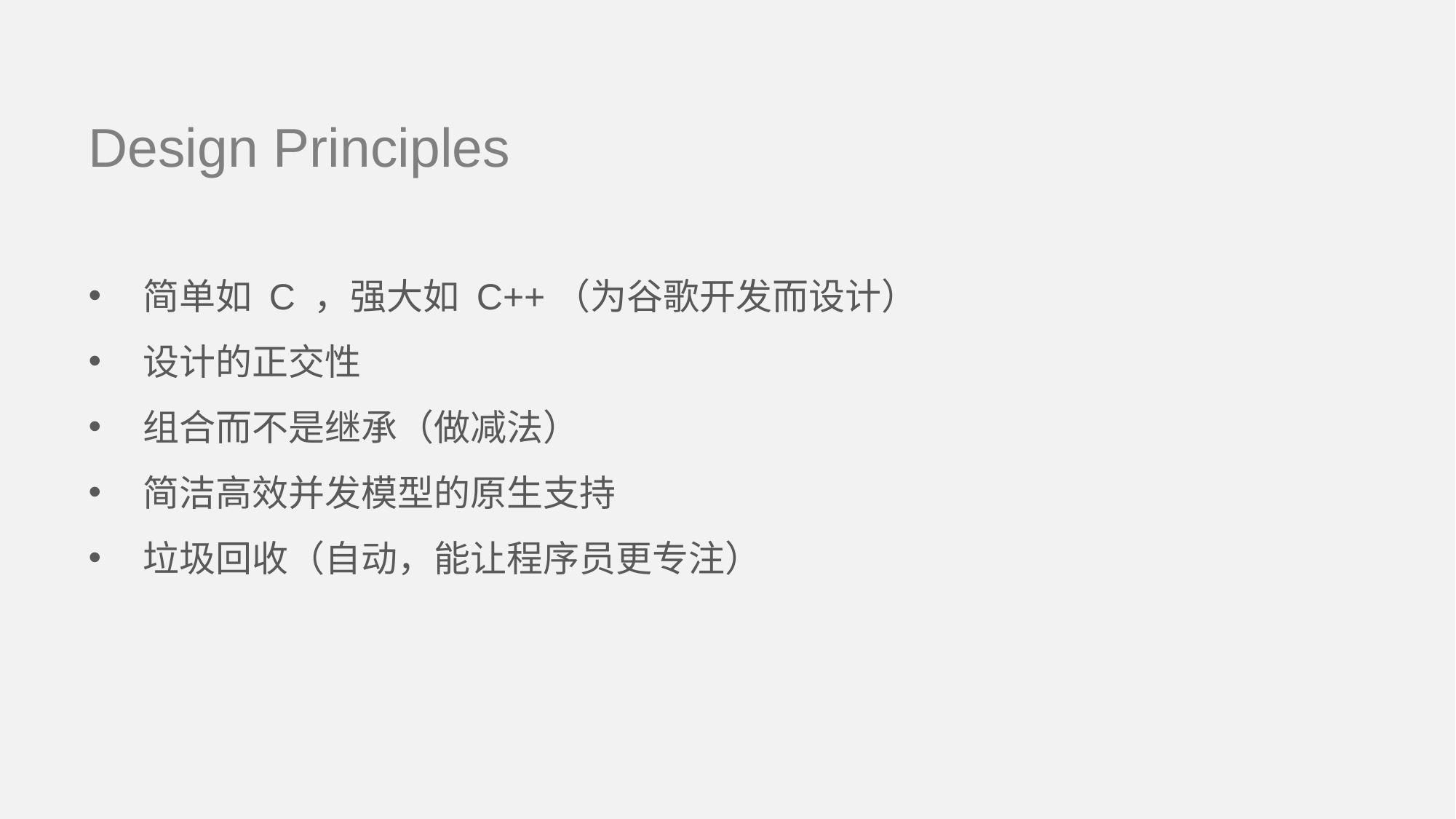

Design Principles
简单如 C ，强大如 C++（为谷歌开发而设计）
设计的正交性
组合而不是继承（做减法）
简洁高效并发模型的原生支持
垃圾回收（自动，能让程序员更专注）